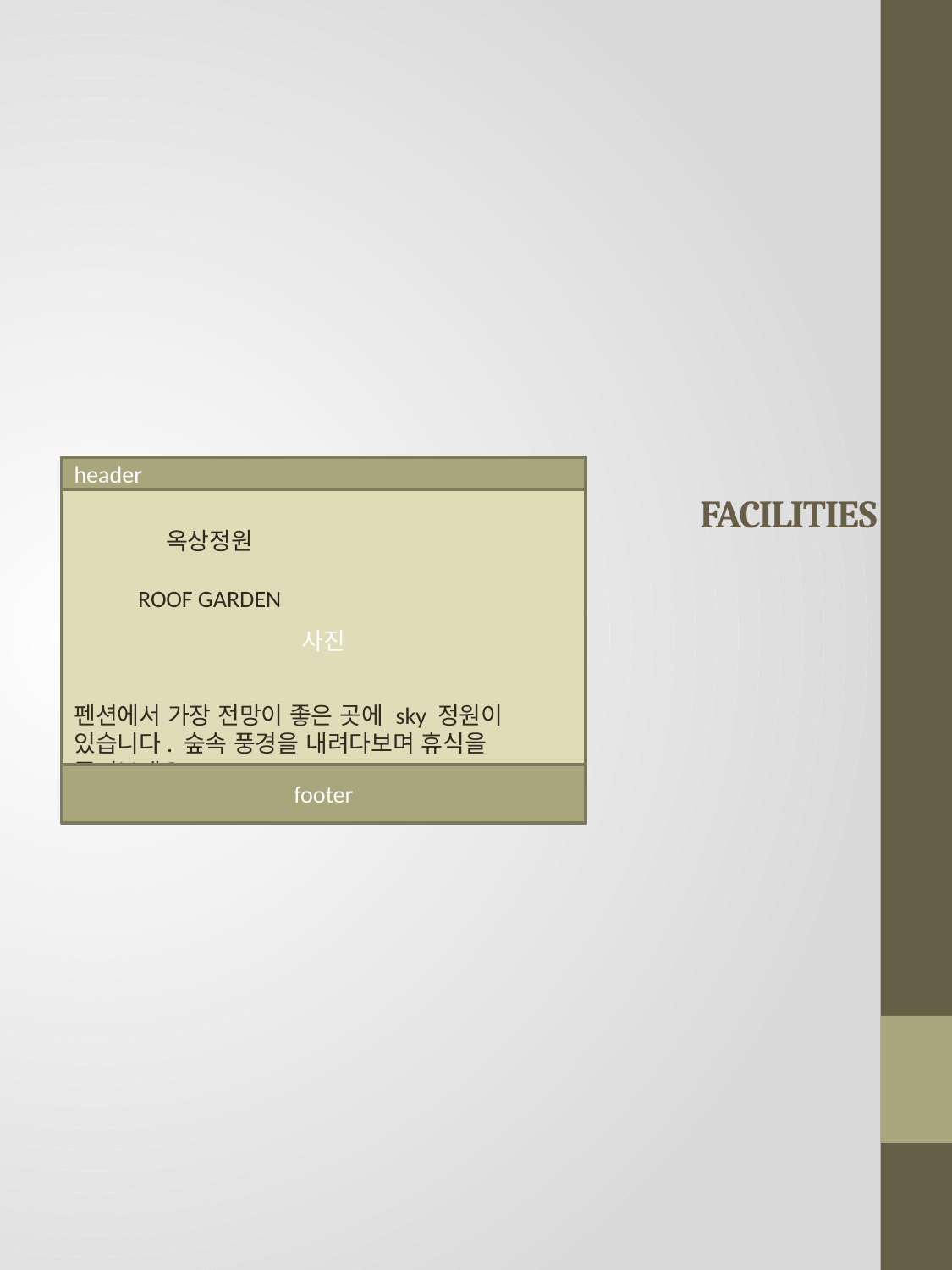

# FACILITIES
header
사진
옥상정원

ROOF GARDEN

칼봉산정경

FULL SCENE OF KALBONG MT
옥상정원

ROOF GARDEN

펜션에서 가장 전망이 좋은 곳에 sky 정원이 있습니다. 숲속 풍경을 내려다보며 휴식을 즐겨보세요.
footer